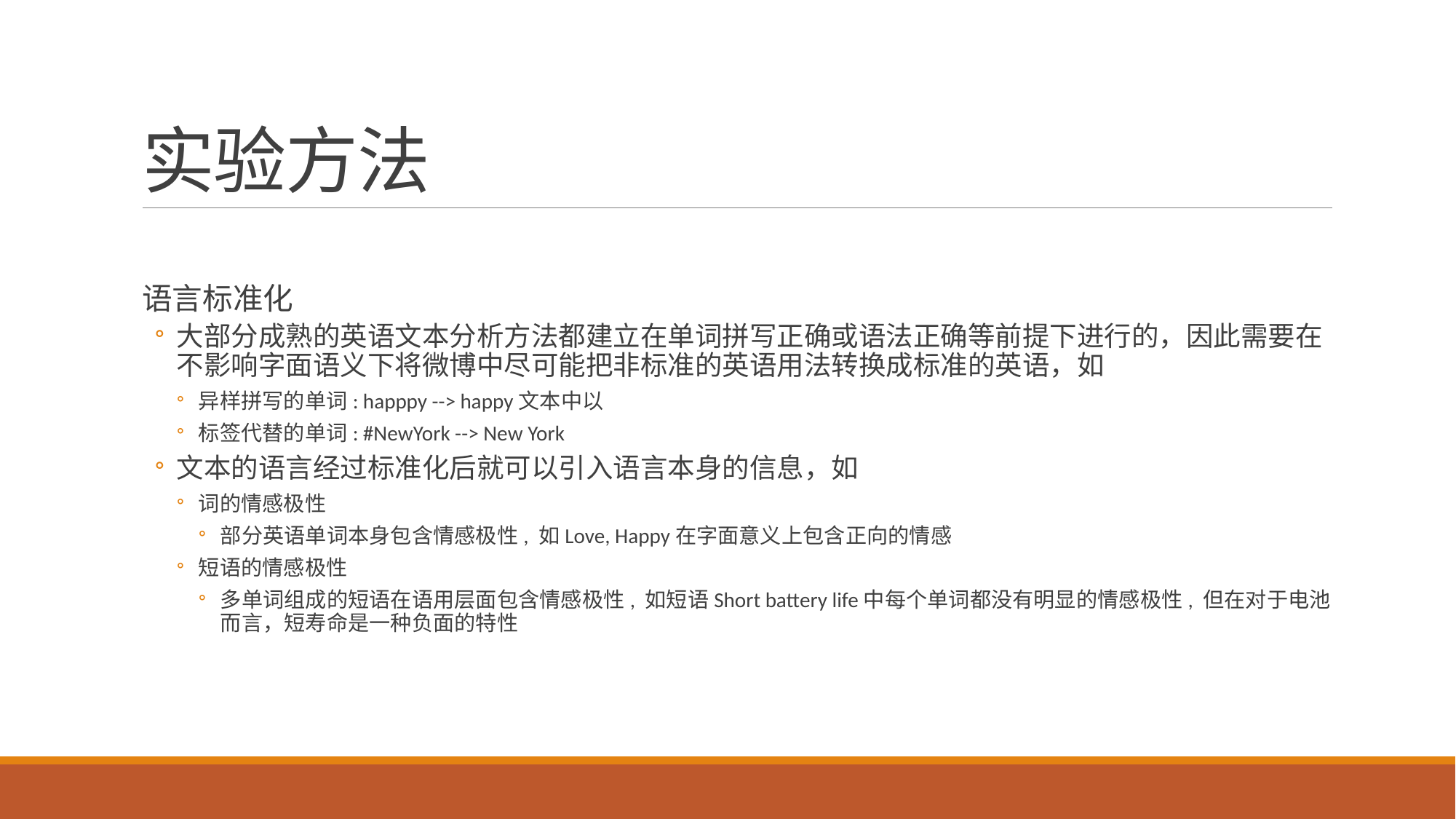

# 实验方法

语言标准化
大部分成熟的英语文本分析方法都建立在单词拼写正确或语法正确等前提下进行的，因此需要在不影响字面语义下将微博中尽可能把非标准的英语用法转换成标准的英语，如
异样拼写的单词: happpy --> happy文本中以
标签代替的单词: #NewYork --> New York
文本的语言经过标准化后就可以引入语言本身的信息，如
词的情感极性
部分英语单词本身包含情感极性, 如Love, Happy在字面意义上包含正向的情感
短语的情感极性
多单词组成的短语在语用层面包含情感极性, 如短语Short battery life中每个单词都没有明显的情感极性, 但在对于电池而言，短寿命是一种负面的特性